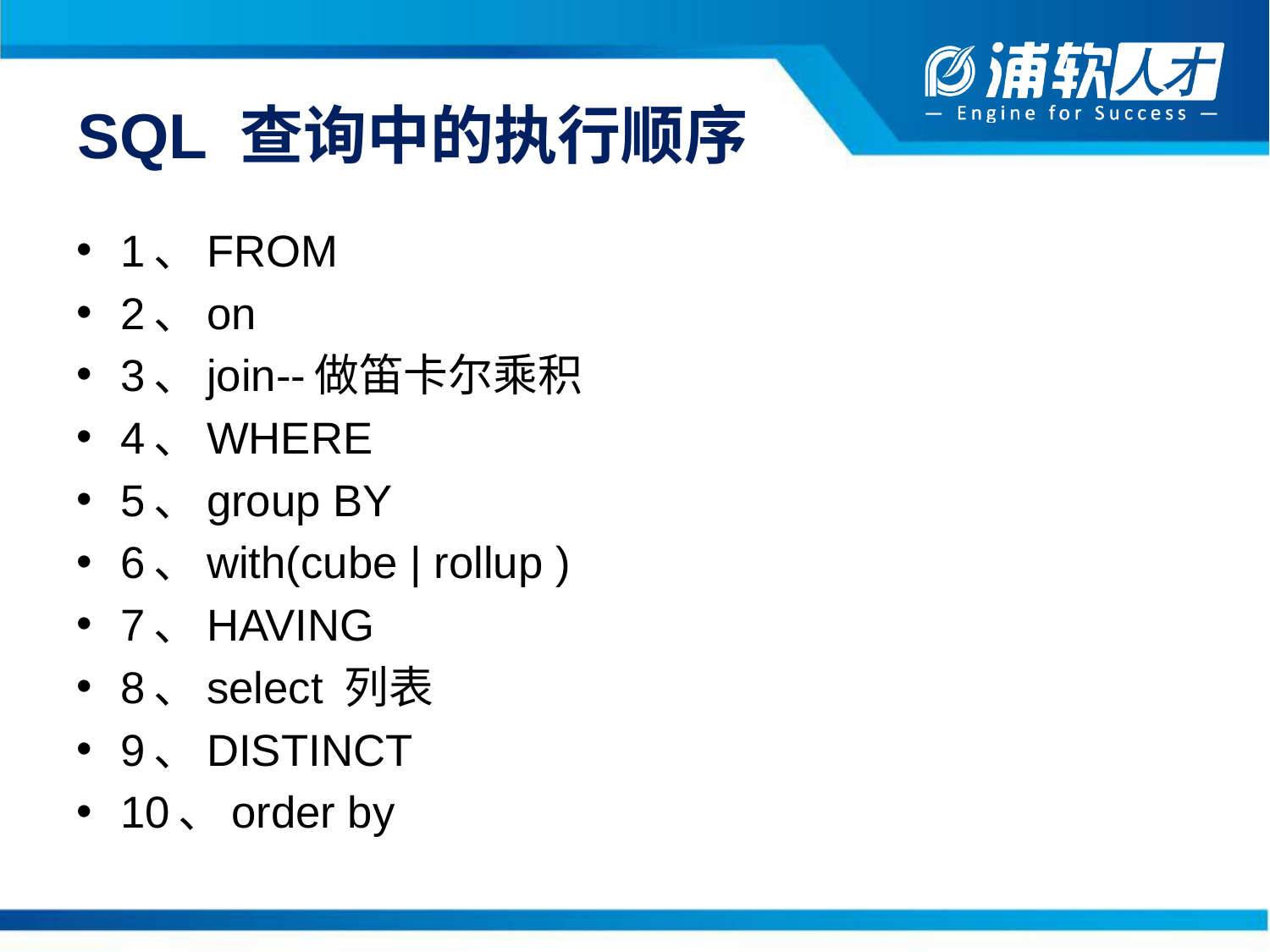

# SQL 查询中的执行顺序
1、FROM
2、on
3、join--做笛卡尔乘积
4、WHERE
5、group BY
6、with(cube | rollup )
7、HAVING
8、select 列表
9、DISTINCT
10、order by